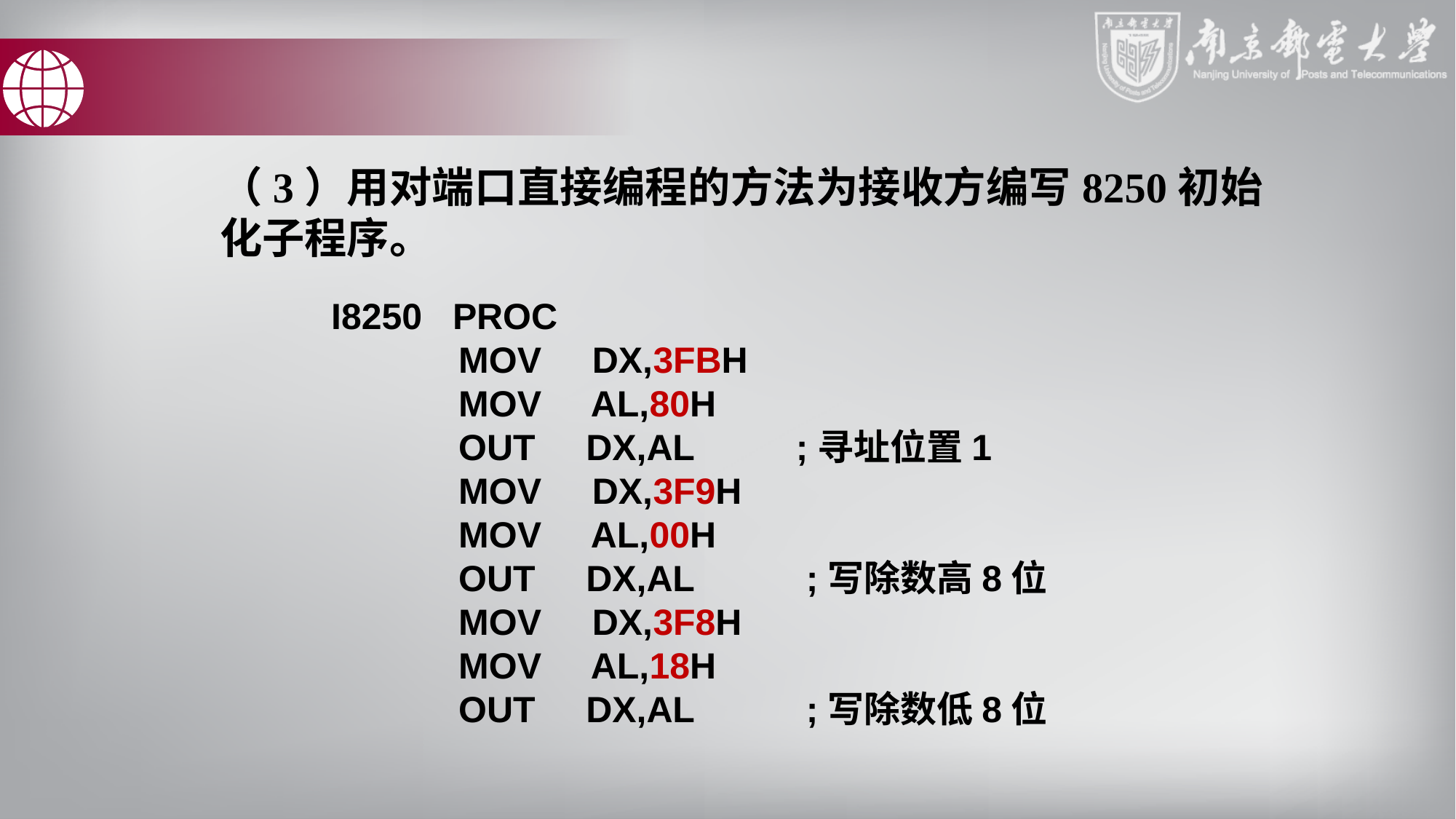

（3）用对端口直接编程的方法为接收方编写8250初始化子程序。

I8250   PROC
  MOV     DX,3FBH
  MOV     AL,80H
  OUT     DX,AL          ;寻址位置1
  MOV     DX,3F9H
  MOV     AL,00H
  OUT     DX,AL           ;写除数高8位
  MOV     DX,3F8H
  MOV     AL,18H
  OUT     DX,AL           ;写除数低8位